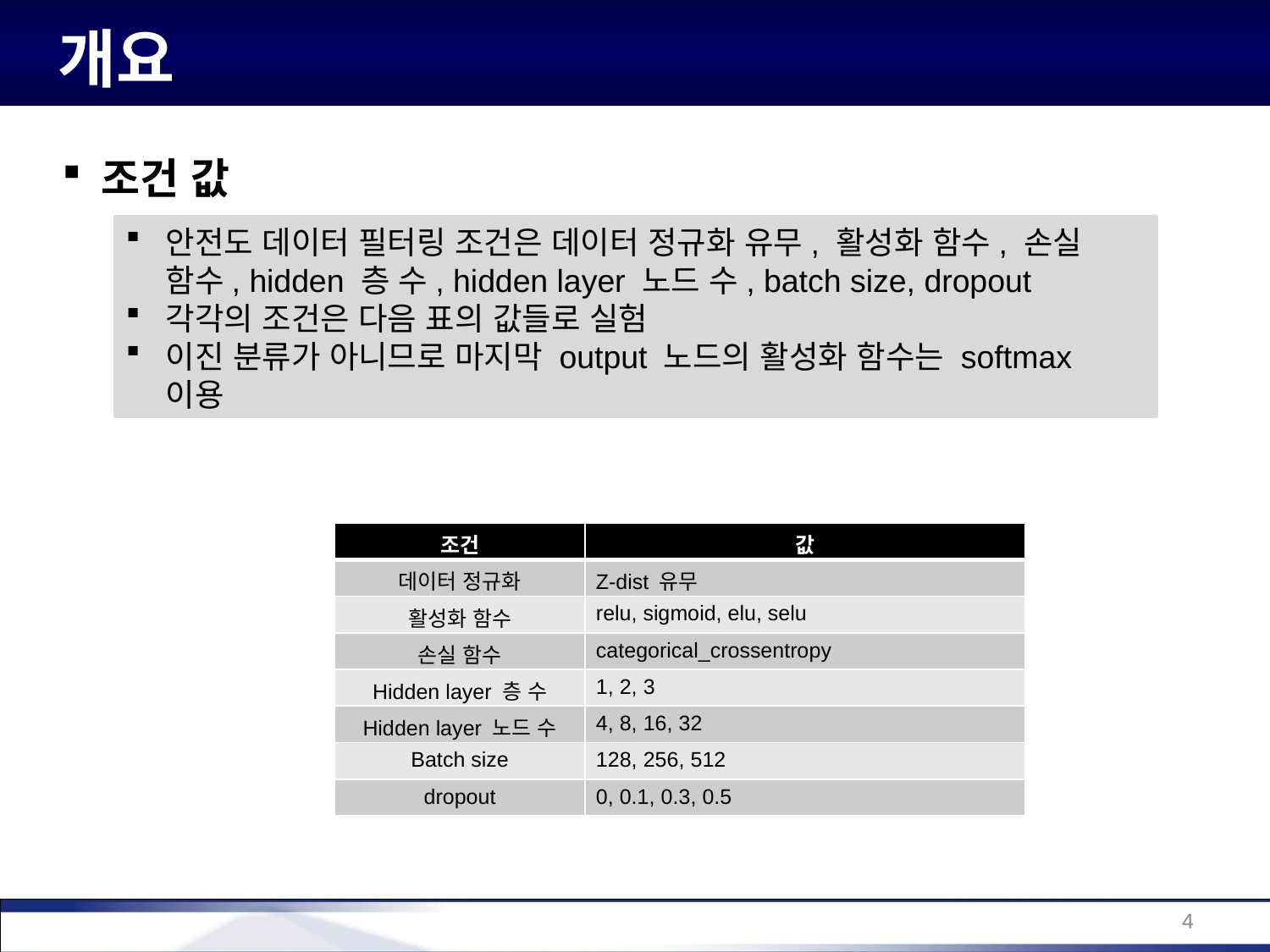

개요
 조건 값
안전도 데이터 필터링 조건은 데이터 정규화 유무, 활성화 함수, 손실 함수, hidden 층 수, hidden layer 노드 수, batch size, dropout
각각의 조건은 다음 표의 값들로 실험
이진 분류가 아니므로 마지막 output 노드의 활성화 함수는 softmax 이용

| 조건 | 값 |
| --- | --- |
| 데이터 정규화 | Z-dist 유무 |
| 활성화 함수 | relu, sigmoid, elu, selu |
| 손실 함수 | categorical\_crossentropy |
| Hidden layer 층 수 | 1, 2, 3 |
| Hidden layer 노드 수 | 4, 8, 16, 32 |
| Batch size | 128, 256, 512 |
| dropout | 0, 0.1, 0.3, 0.5 |
4